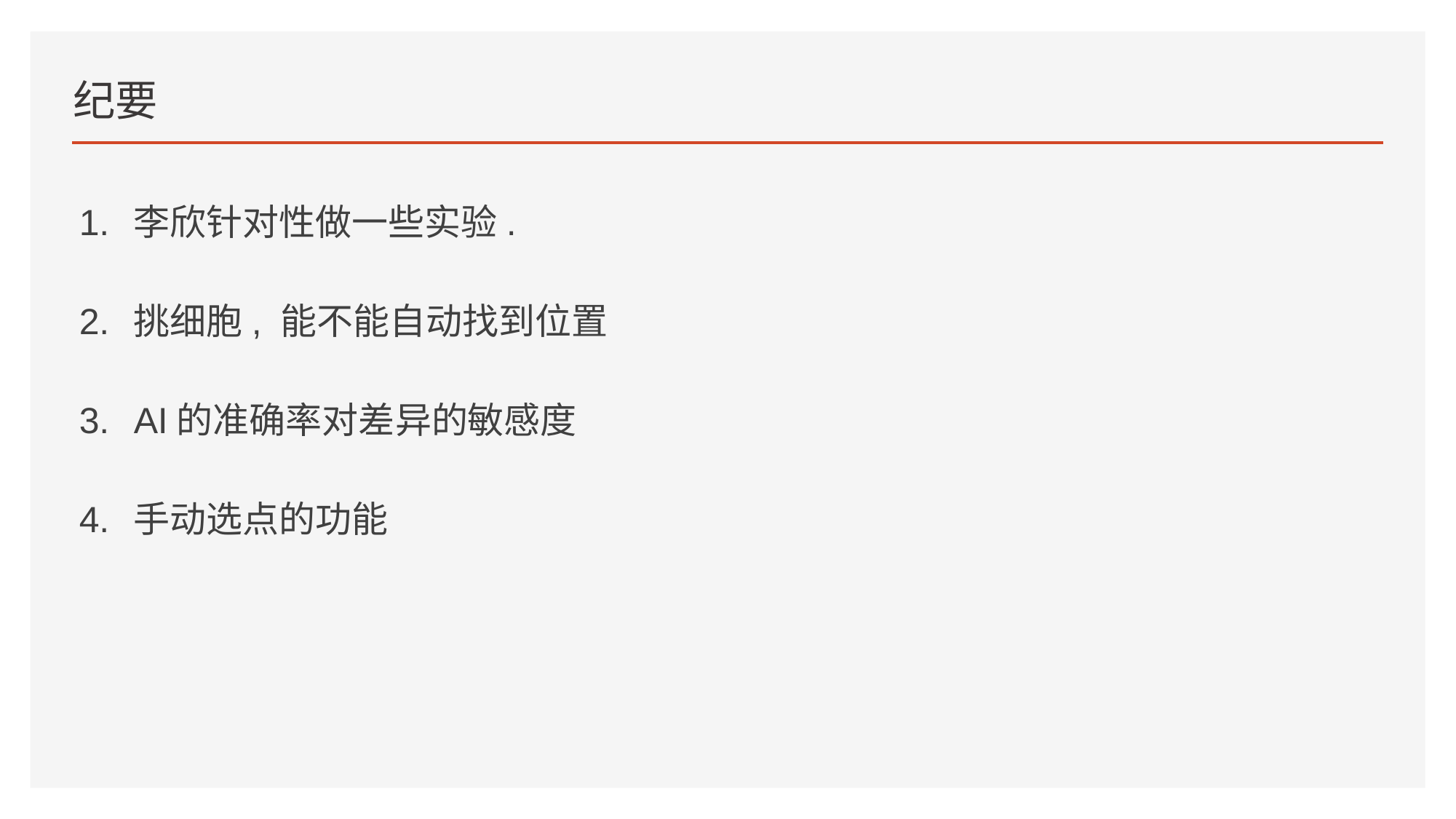

# 纪要
李欣针对性做一些实验.
挑细胞, 能不能自动找到位置
AI的准确率对差异的敏感度
手动选点的功能